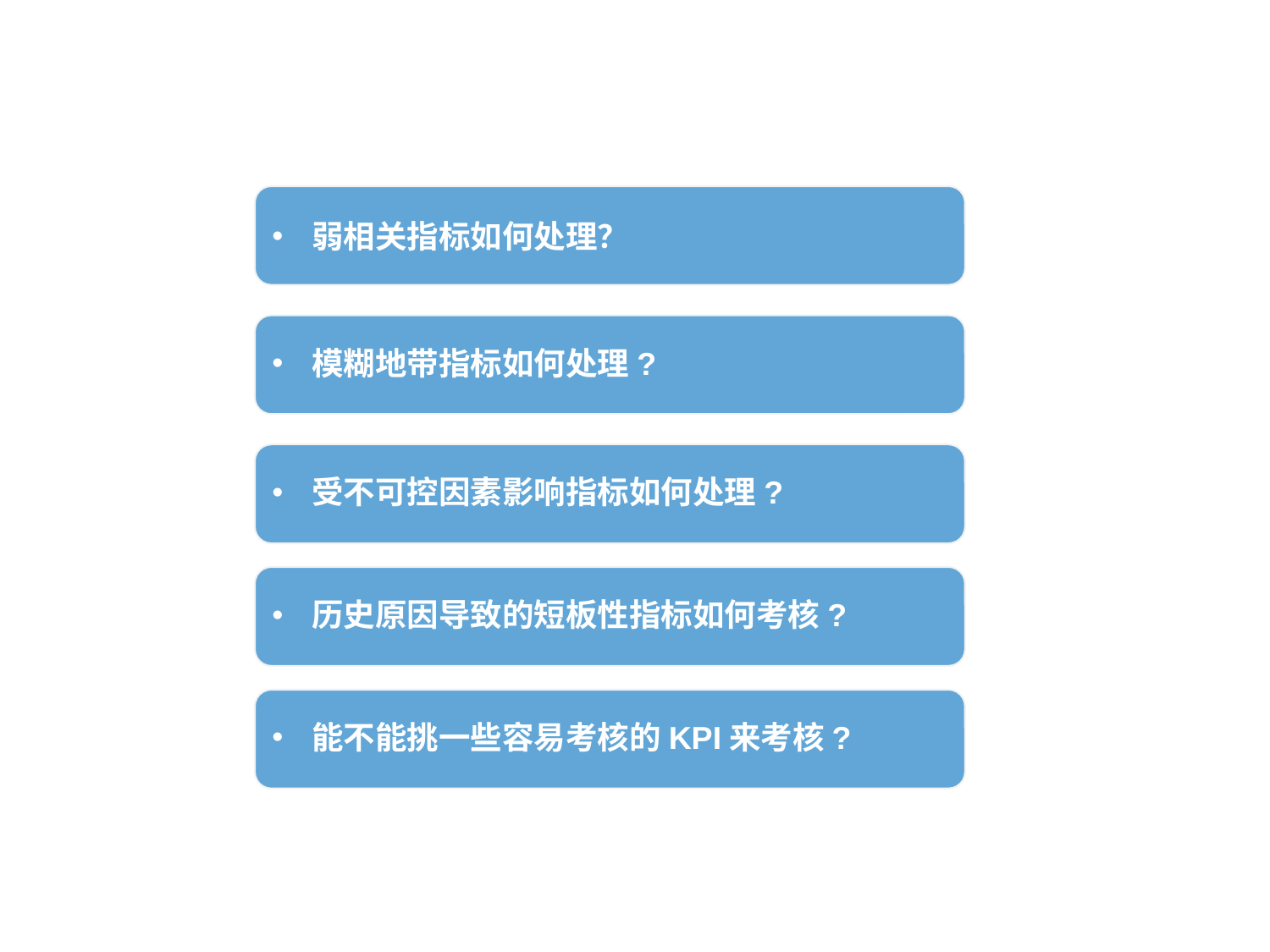

KPI设定中的几个问题
弱相关指标如何处理？
模糊地带指标如何处理?
受不可控因素影响指标如何处理?
历史原因导致的短板性指标如何考核?
能不能挑一些容易考核的KPI来考核?